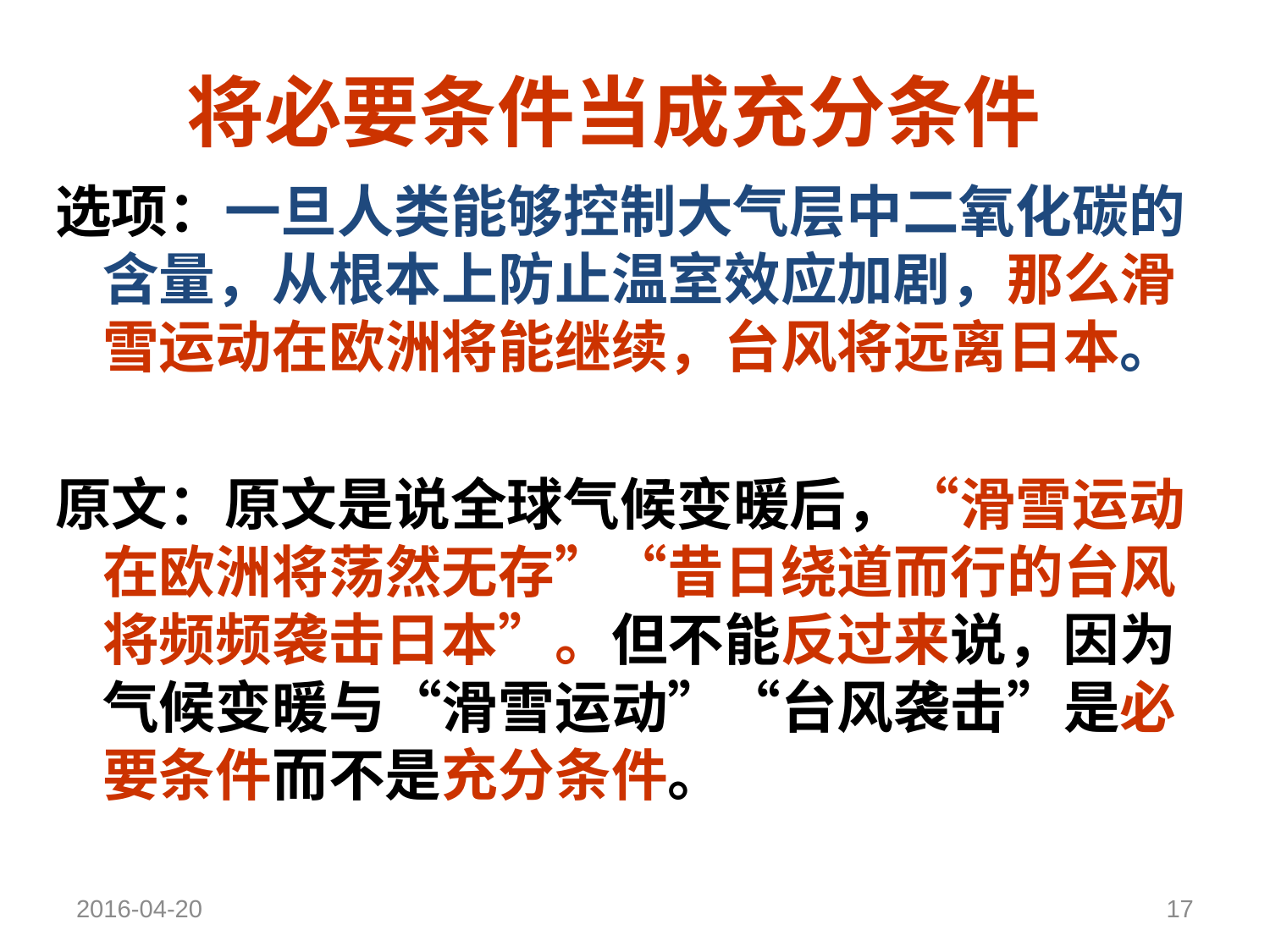

将必要条件当成充分条件
选项：一旦人类能够控制大气层中二氧化碳的含量，从根本上防止温室效应加剧，那么滑雪运动在欧洲将能继续，台风将远离日本。

原文：原文是说全球气候变暖后，“滑雪运动在欧洲将荡然无存”“昔日绕道而行的台风将频频袭击日本”。但不能反过来说，因为气候变暖与“滑雪运动”“台风袭击”是必要条件而不是充分条件。
2016-04-20
17